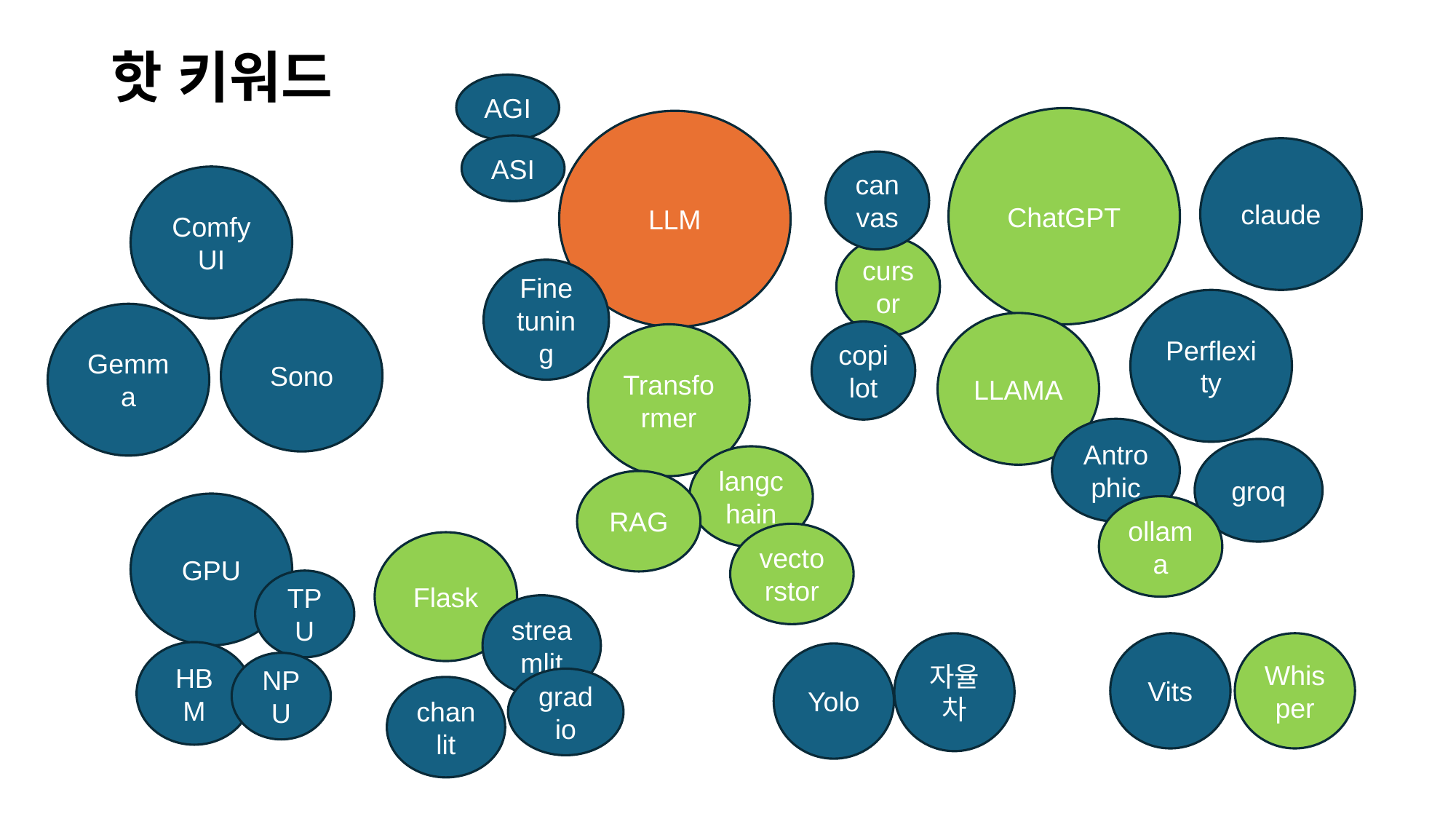

# 핫 키워드
AGI
ChatGPT
LLM
ASI
claude
canvas
ComfyUI
cursor
Fine
tuning
Perflexity
Sono
Gemma
LLAMA
copilot
Transformer
Antrophic
groq
langchain
RAG
GPU
ollama
vectorstor
Flask
TPU
streamlit
자율차
Vits
Whisper
HBM
Yolo
NPU
gradio
chanlit